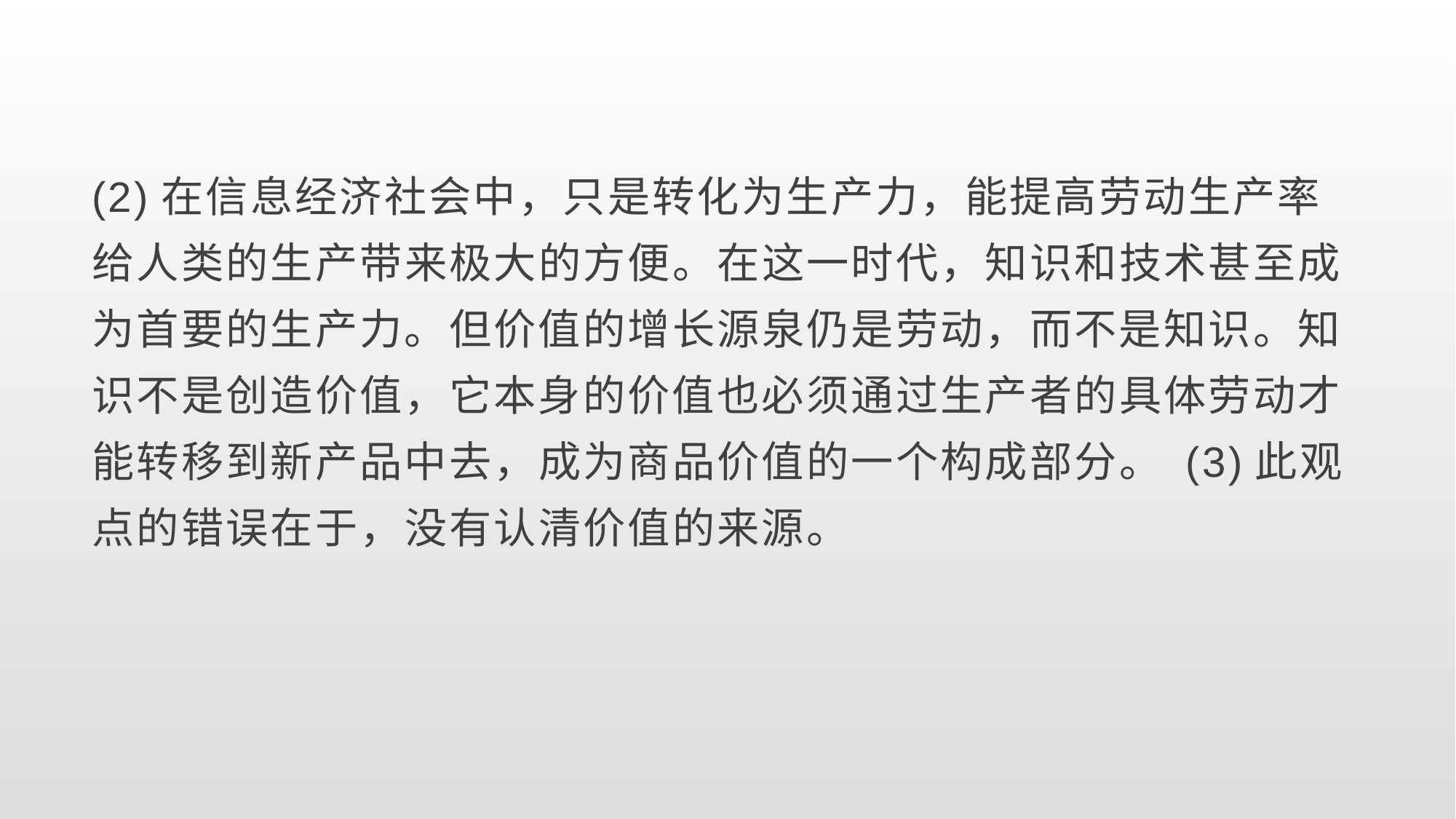

#
(2)在信息经济社会中，只是转化为生产力，能提高劳动生产率给人类的生产带来极大的方便。在这一时代，知识和技术甚至成为首要的生产力。但价值的增长源泉仍是劳动，而不是知识。知识不是创造价值，它本身的价值也必须通过生产者的具体劳动才能转移到新产品中去，成为商品价值的一个构成部分。 (3)此观点的错误在于，没有认清价值的来源。